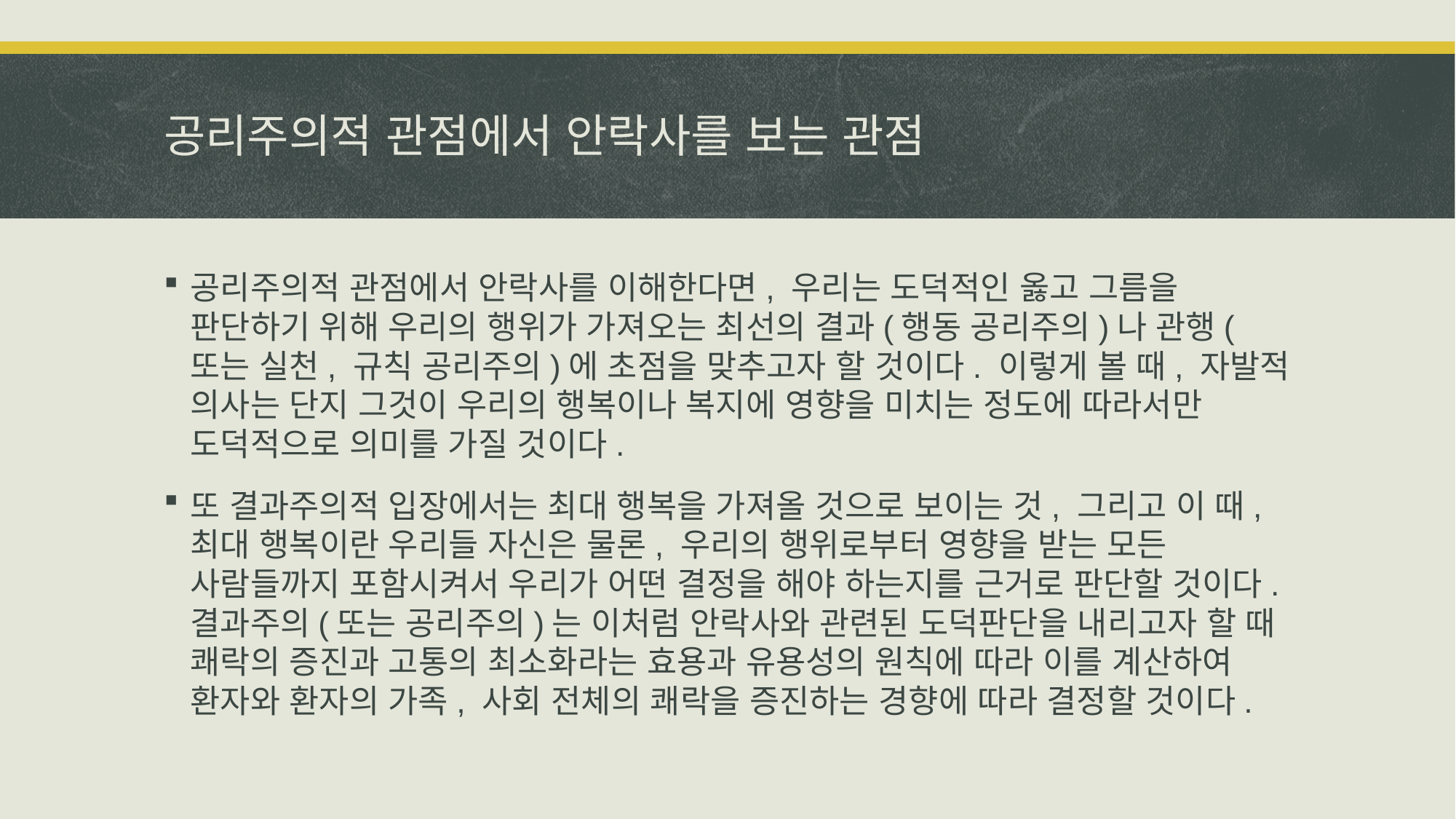

# 공리주의적 관점에서 안락사를 보는 관점
공리주의적 관점에서 안락사를 이해한다면, 우리는 도덕적인 옳고 그름을 판단하기 위해 우리의 행위가 가져오는 최선의 결과(행동 공리주의)나 관행(또는 실천, 규칙 공리주의)에 초점을 맞추고자 할 것이다. 이렇게 볼 때, 자발적 의사는 단지 그것이 우리의 행복이나 복지에 영향을 미치는 정도에 따라서만 도덕적으로 의미를 가질 것이다.
또 결과주의적 입장에서는 최대 행복을 가져올 것으로 보이는 것, 그리고 이 때, 최대 행복이란 우리들 자신은 물론, 우리의 행위로부터 영향을 받는 모든 사람들까지 포함시켜서 우리가 어떤 결정을 해야 하는지를 근거로 판단할 것이다. 결과주의(또는 공리주의)는 이처럼 안락사와 관련된 도덕판단을 내리고자 할 때 쾌락의 증진과 고통의 최소화라는 효용과 유용성의 원칙에 따라 이를 계산하여 환자와 환자의 가족, 사회 전체의 쾌락을 증진하는 경향에 따라 결정할 것이다.